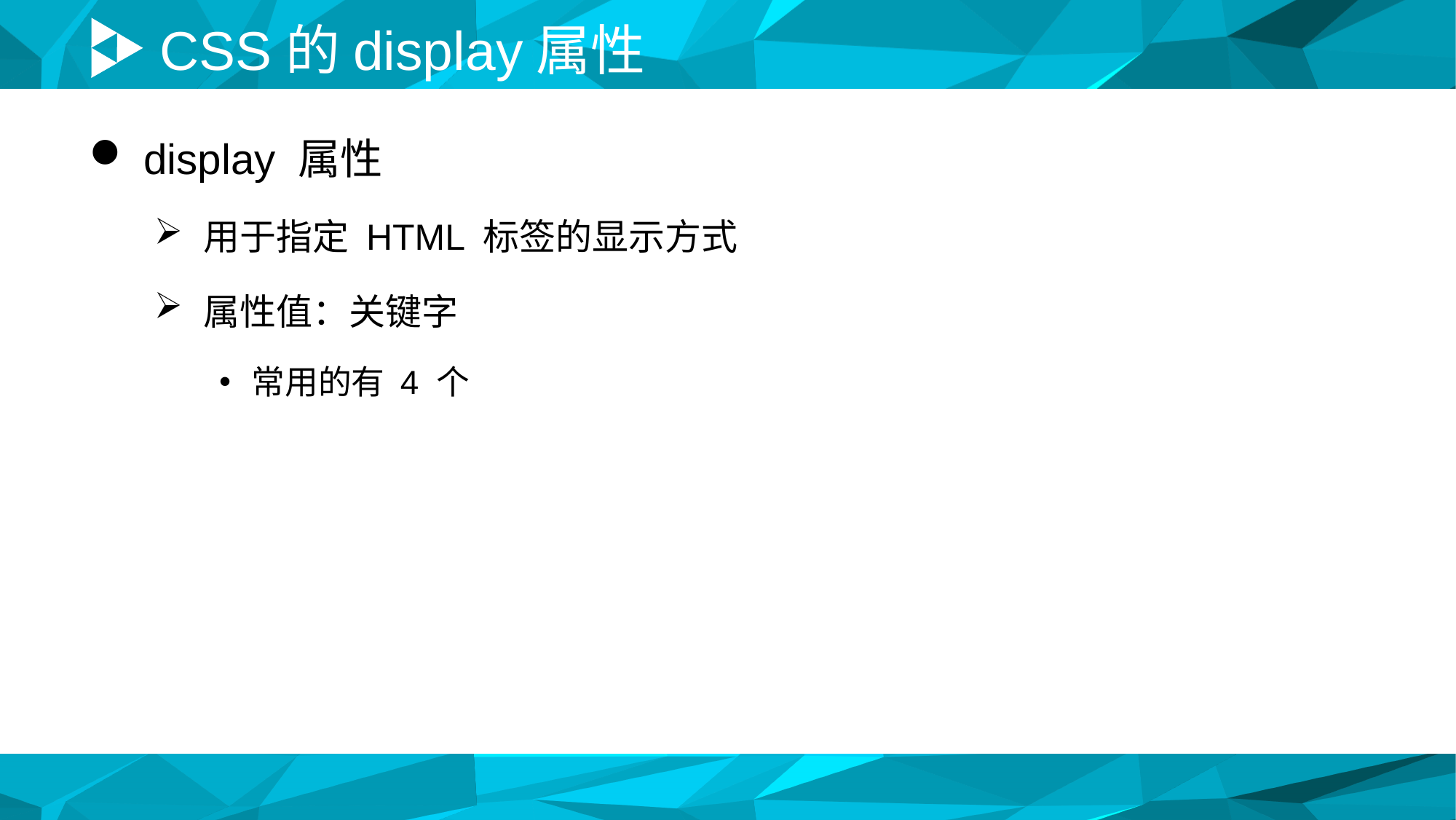

# CSS的display属性
 display 属性
 用于指定 HTML 标签的显示方式
 属性值：关键字
常用的有 4 个